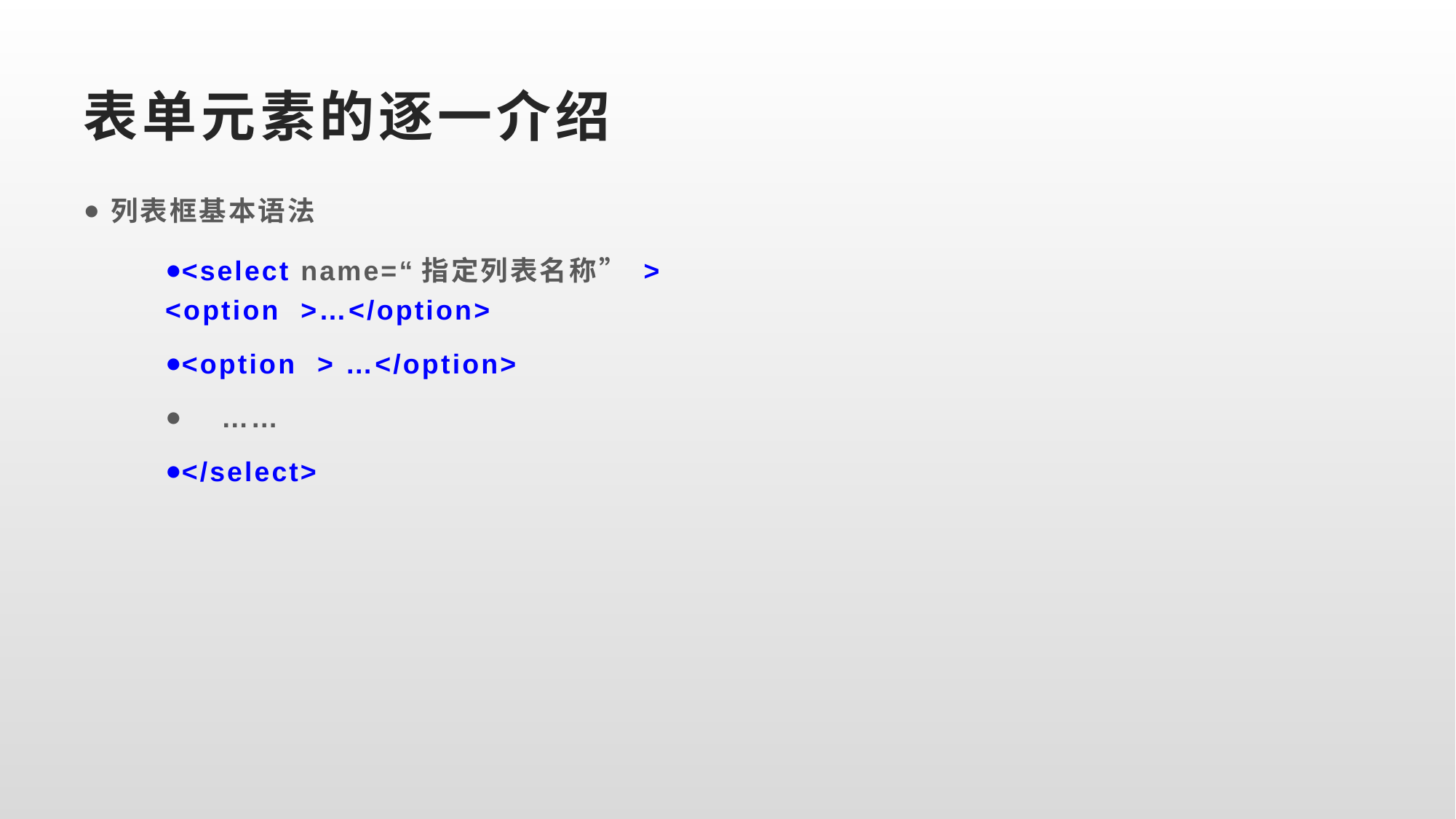

# 表单元素的逐一介绍
列表框基本语法
<select name=“指定列表名称” >
<option  >…</option>
<option  > …</option>
    ……
</select>